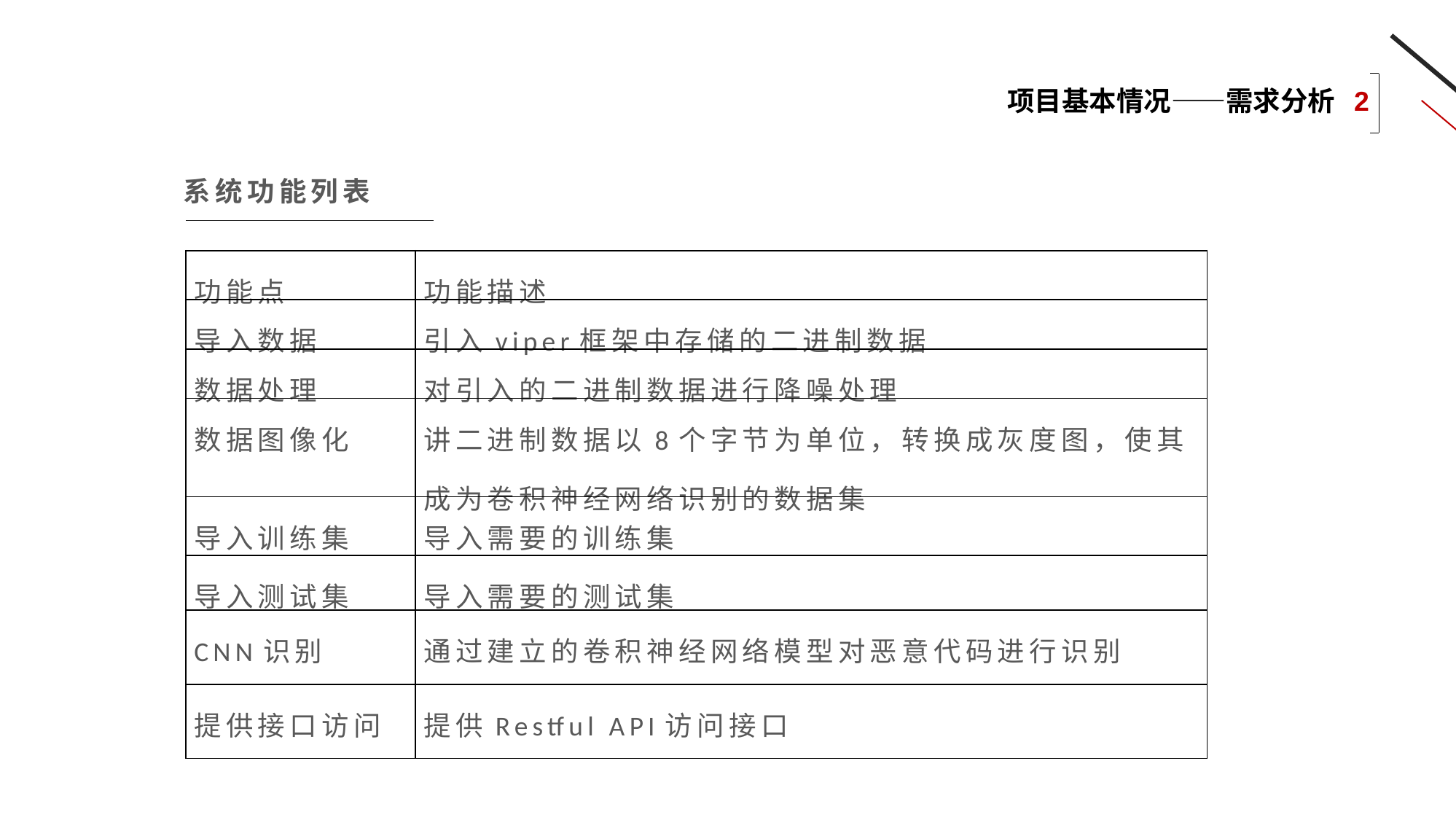

项目基本情况——需求分析  2
系统功能列表

| 功能点 | 功能描述 |
| --- | --- |
| 导入数据 | 引入viper框架中存储的二进制数据 |
| 数据处理 | 对引入的二进制数据进行降噪处理 |
| 数据图像化 | 讲二进制数据以8个字节为单位，转换成灰度图，使其成为卷积神经网络识别的数据集 |
| 导入训练集 | 导入需要的训练集 |
| 导入测试集 | 导入需要的测试集 |
| CNN识别 | 通过建立的卷积神经网络模型对恶意代码进行识别 |
| 提供接口访问 | 提供Restful API访问接口 |